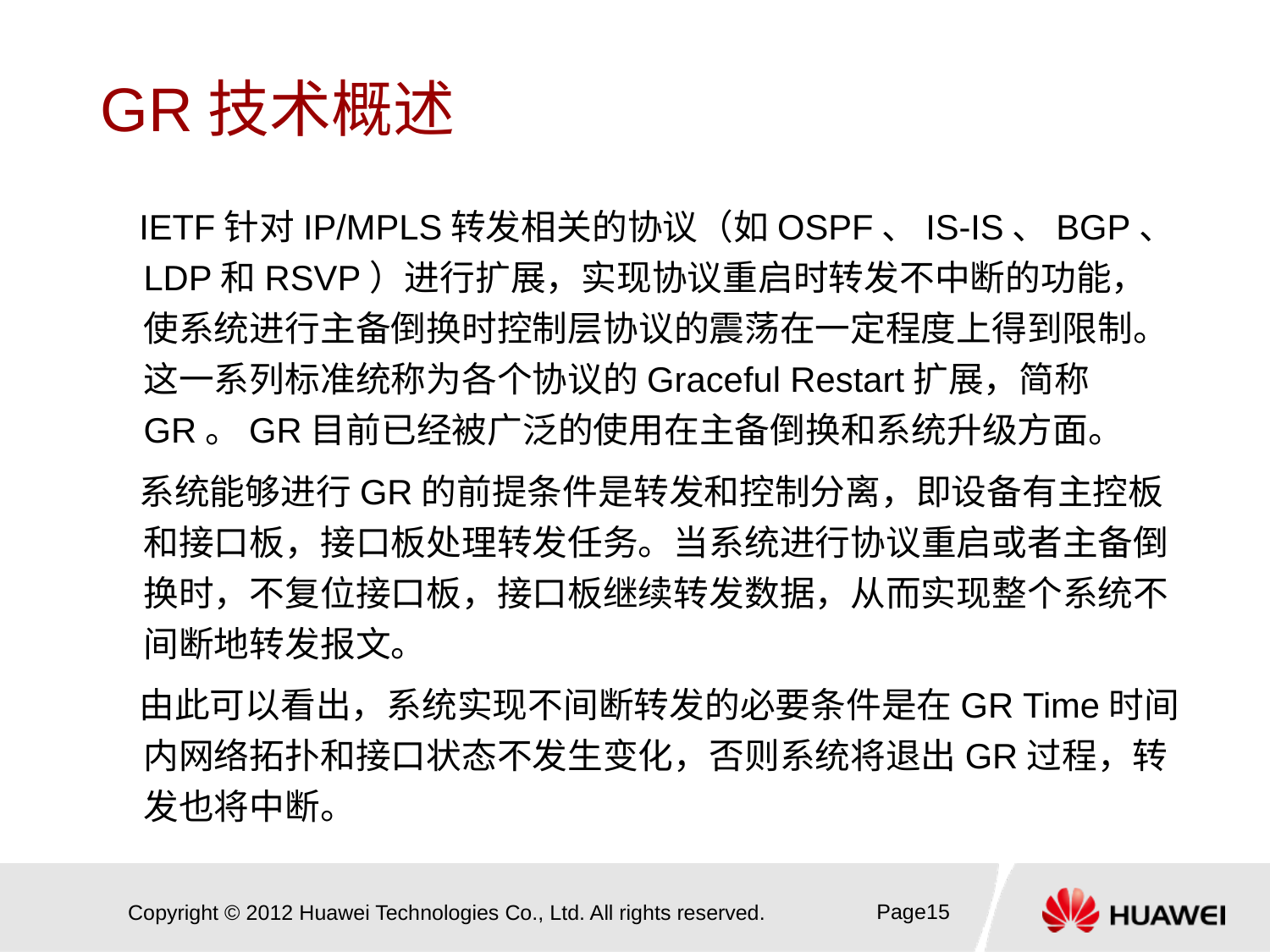

# GR技术概述
IETF针对IP/MPLS转发相关的协议（如OSPF、IS-IS、BGP、LDP和RSVP）进行扩展，实现协议重启时转发不中断的功能，使系统进行主备倒换时控制层协议的震荡在一定程度上得到限制。这一系列标准统称为各个协议的Graceful Restart扩展，简称GR。GR目前已经被广泛的使用在主备倒换和系统升级方面。
系统能够进行GR的前提条件是转发和控制分离，即设备有主控板和接口板，接口板处理转发任务。当系统进行协议重启或者主备倒换时，不复位接口板，接口板继续转发数据，从而实现整个系统不间断地转发报文。
由此可以看出，系统实现不间断转发的必要条件是在GR Time时间内网络拓扑和接口状态不发生变化，否则系统将退出GR过程，转发也将中断。
Page15